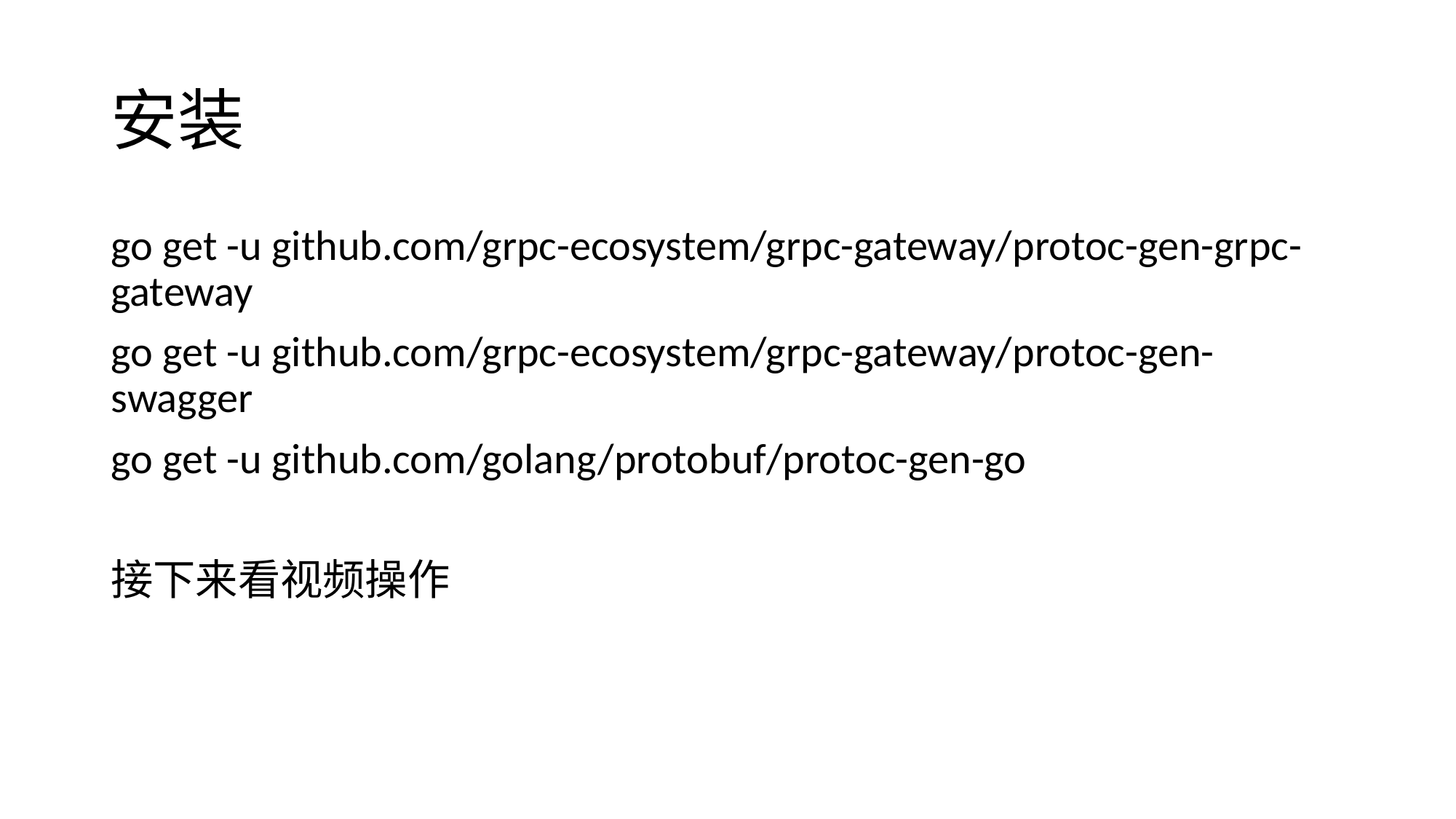

# 安装
go get -u github.com/grpc-ecosystem/grpc-gateway/protoc-gen-grpc-gateway
go get -u github.com/grpc-ecosystem/grpc-gateway/protoc-gen-swagger
go get -u github.com/golang/protobuf/protoc-gen-go

接下来看视频操作